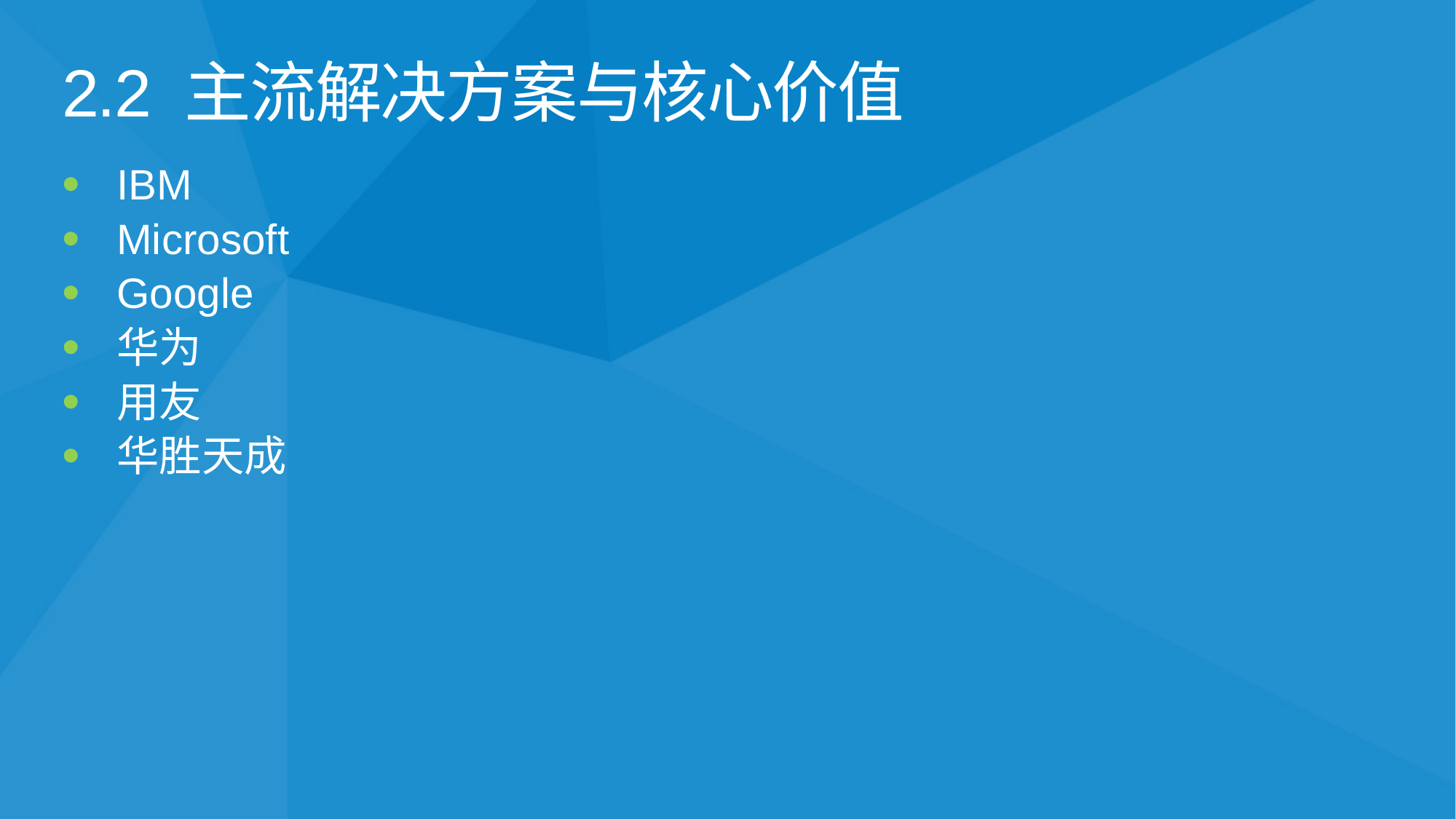

# 2.2 主流解决方案与核心价值
IBM
Microsoft
Google
华为
用友
华胜天成